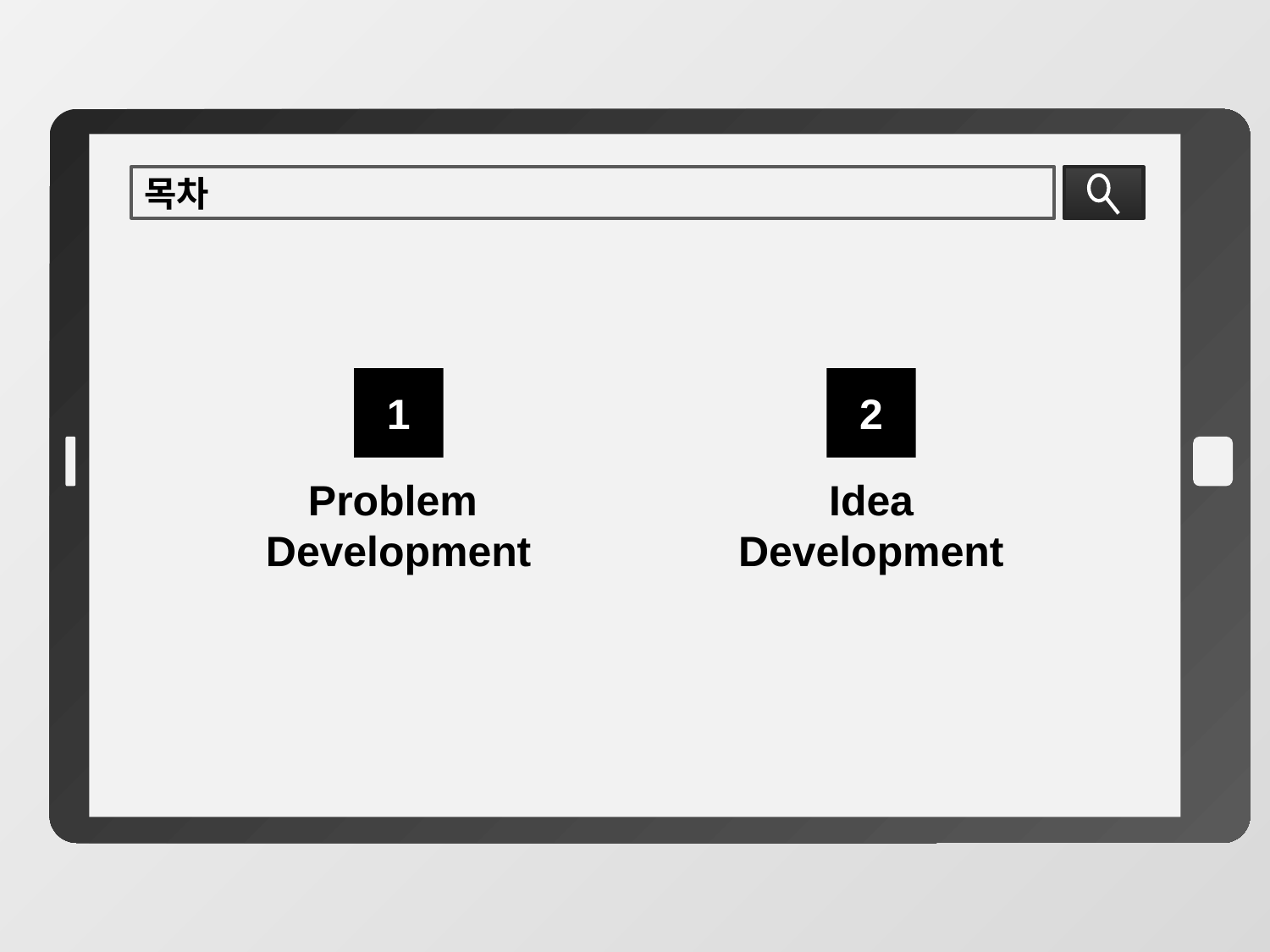

목차

2
1
Idea
Development
Problem
Development